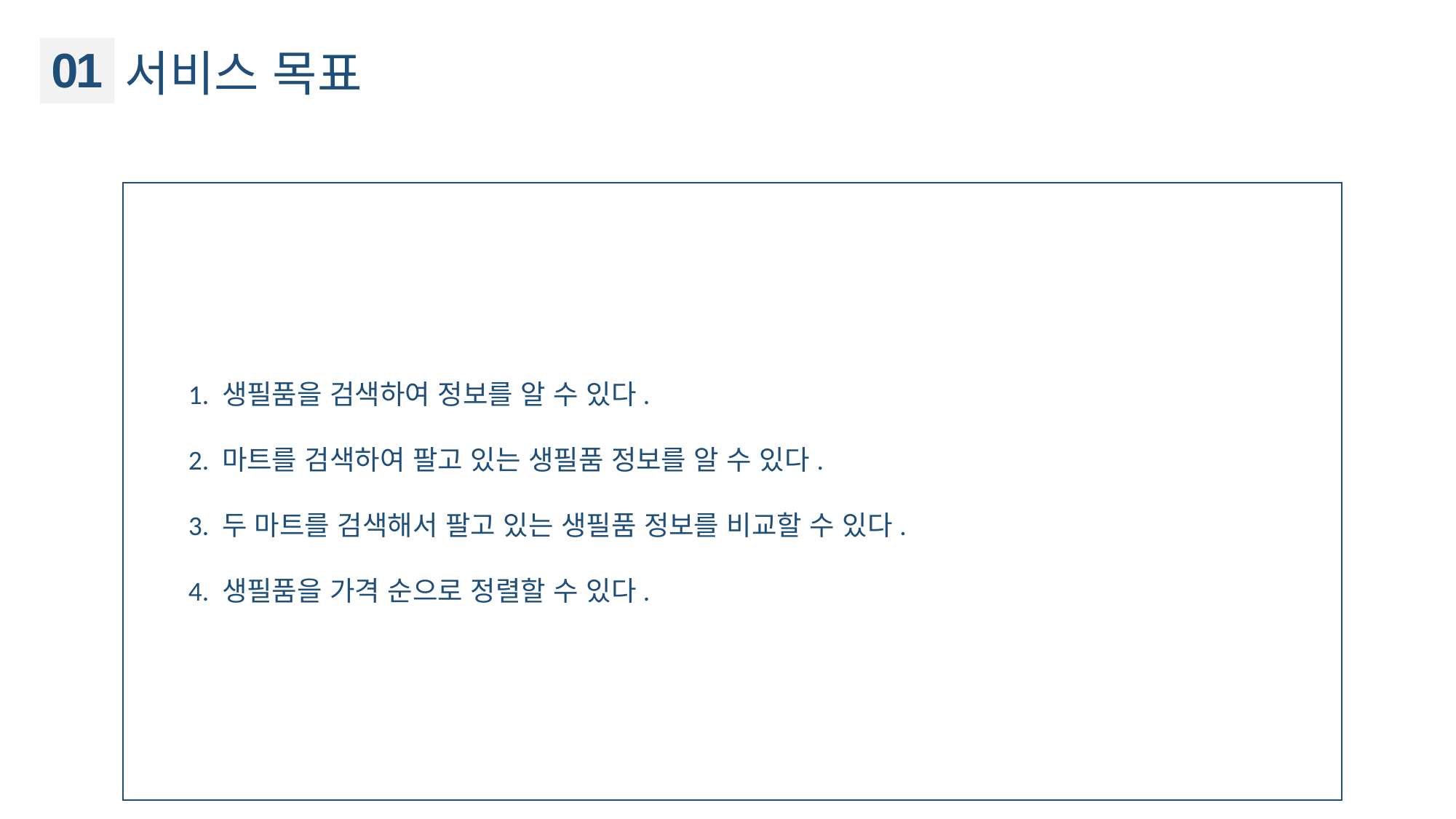

01

서비스 목표
1. 생필품을 검색하여 정보를 알 수 있다.

2. 마트를 검색하여 팔고 있는 생필품 정보를 알 수 있다.

3. 두 마트를 검색해서 팔고 있는 생필품 정보를 비교할 수 있다.

4. 생필품을 가격 순으로 정렬할 수 있다.